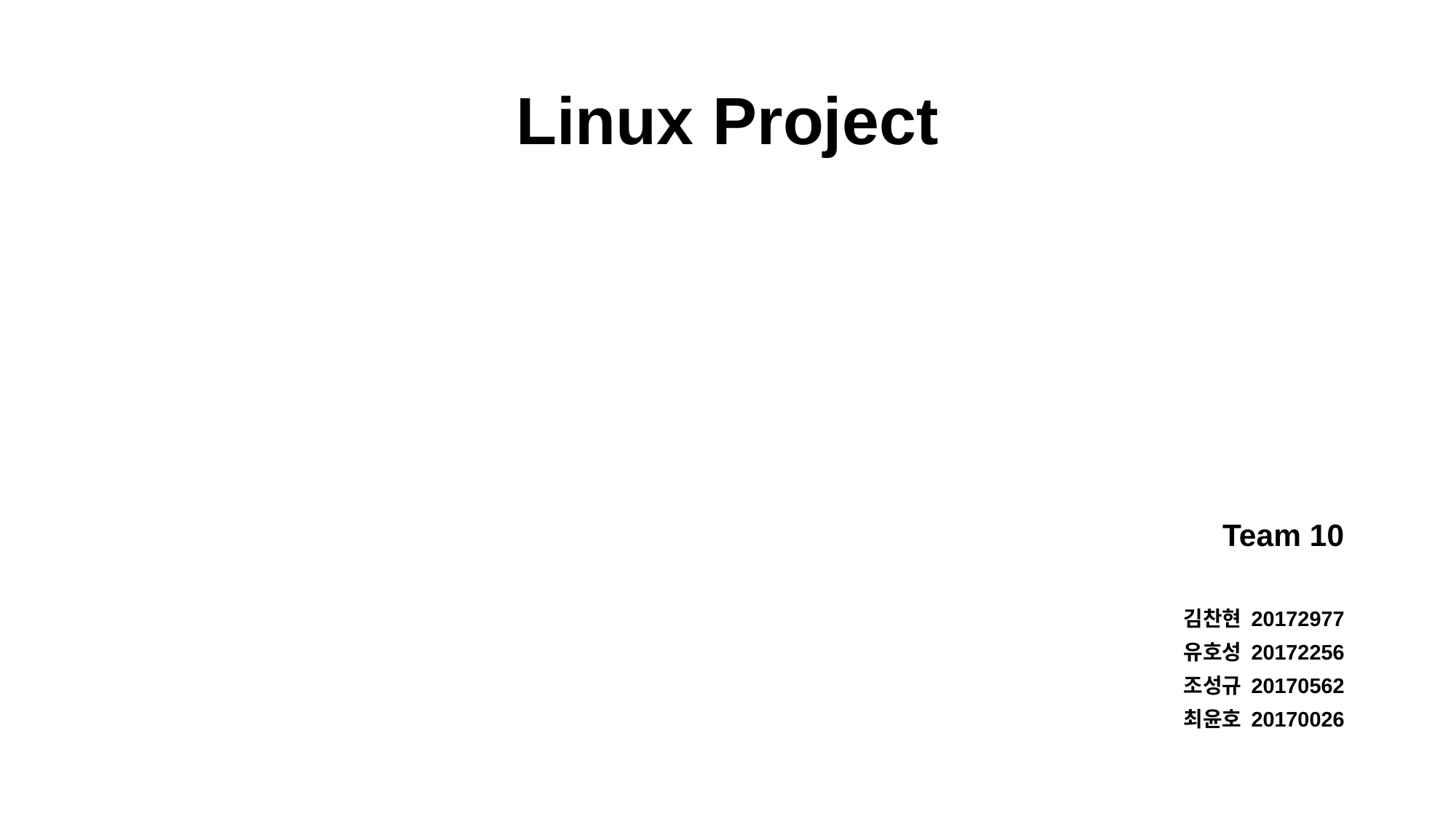

# Linux Project
Team 10

김찬현 20172977
유호성 20172256
조성규 20170562
최윤호 20170026